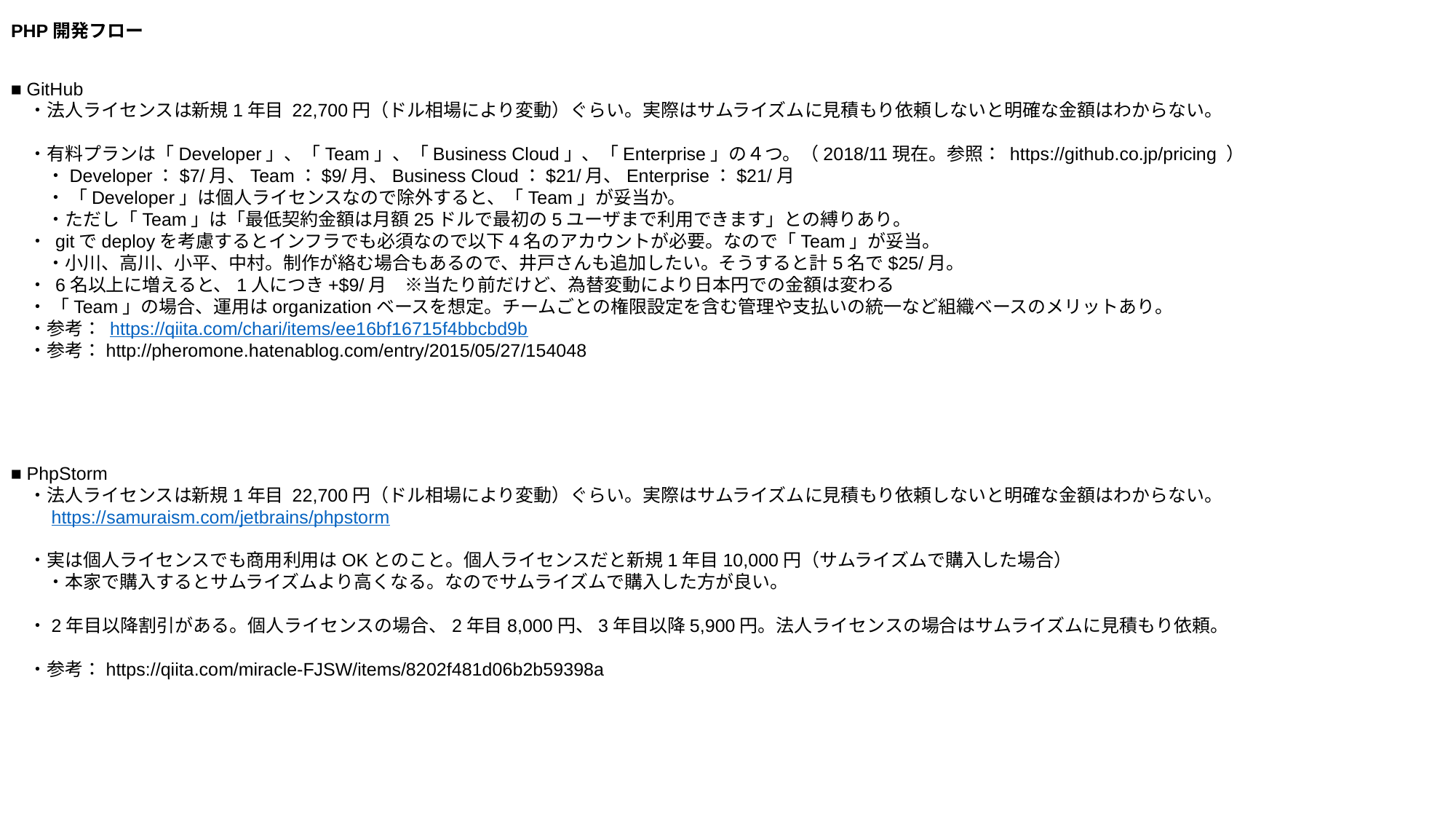

# PHP開発フロー
■ GitHub
　・法人ライセンスは新規1年目 22,700円（ドル相場により変動）ぐらい。実際はサムライズムに見積もり依頼しないと明確な金額はわからない。

　・有料プランは「Developer」、「Team」、「Business Cloud」、「Enterprise」の４つ。（2018/11現在。参照： https://github.co.jp/pricing ）
　　・Developer：$7/月、Team：$9/月、Business Cloud：$21/月、Enterprise：$21/月
　　・ 「Developer」は個人ライセンスなので除外すると、「Team」が妥当か。
　　・ただし「Team」は「最低契約金額は月額25ドルで最初の5ユーザまで利用できます」との縛りあり。
　・ gitでdeployを考慮するとインフラでも必須なので以下4名のアカウントが必要。なので「Team」が妥当。
　　・小川、高川、小平、中村。制作が絡む場合もあるので、井戸さんも追加したい。そうすると計5名で$25/月。
　・ 6名以上に増えると、1人につき+$9/月　※当たり前だけど、為替変動により日本円での金額は変わる
　・ 「Team」の場合、運用はorganizationベースを想定。チームごとの権限設定を含む管理や支払いの統一など組織ベースのメリットあり。
　・参考： https://qiita.com/chari/items/ee16bf16715f4bbcbd9b
　・参考：http://pheromone.hatenablog.com/entry/2015/05/27/154048
■ PhpStorm
　・法人ライセンスは新規1年目 22,700円（ドル相場により変動）ぐらい。実際はサムライズムに見積もり依頼しないと明確な金額はわからない。
　　https://samuraism.com/jetbrains/phpstorm

　・実は個人ライセンスでも商用利用はOKとのこと。個人ライセンスだと新規1年目10,000円（サムライズムで購入した場合）
　　・本家で購入するとサムライズムより高くなる。なのでサムライズムで購入した方が良い。

　・2年目以降割引がある。個人ライセンスの場合、2年目8,000円、3年目以降5,900円。法人ライセンスの場合はサムライズムに見積もり依頼。

　・参考：https://qiita.com/miracle-FJSW/items/8202f481d06b2b59398a